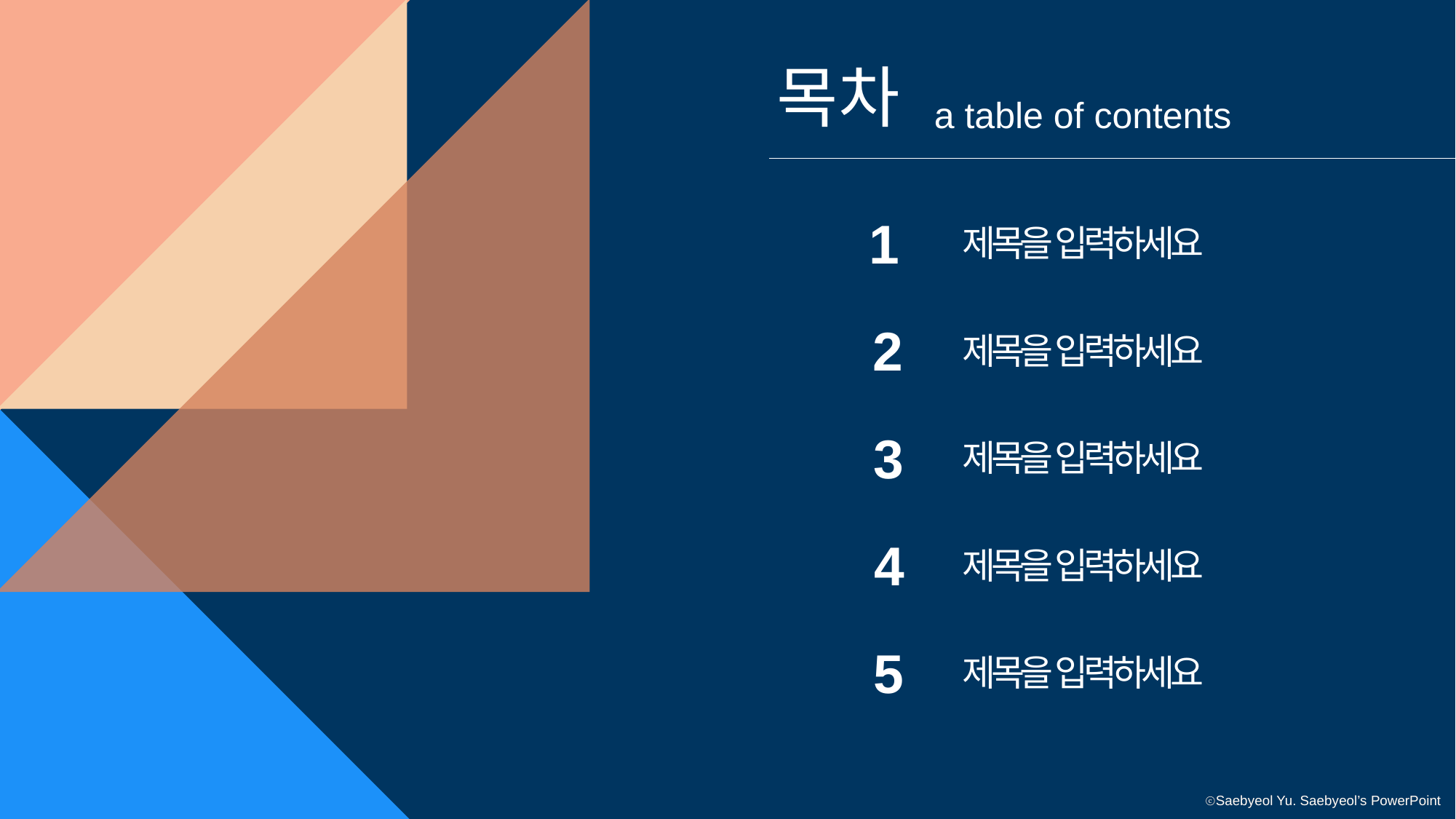

목차
a table of contents
1
제목을 입력하세요
2
제목을 입력하세요
3
제목을 입력하세요
4
제목을 입력하세요
5
제목을 입력하세요
ⓒSaebyeol Yu. Saebyeol’s PowerPoint